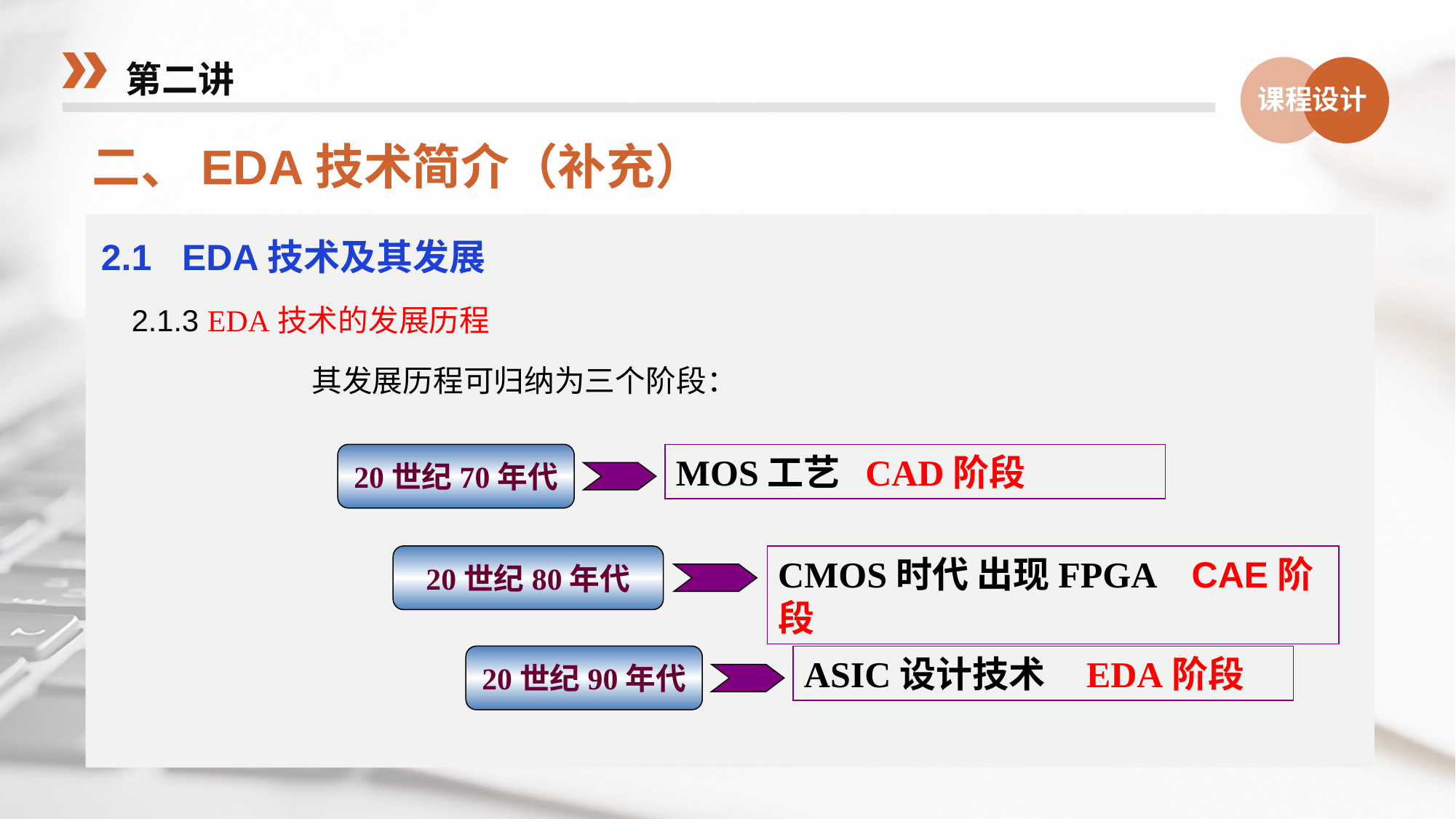

第二讲

课程设计

二、EDA技术简介（补充）

2.1   EDA技术及其发展
   2.1.3 EDA技术的发展历程

其发展历程可归纳为三个阶段：
20世纪70年代
MOS工艺  CAD阶段

20世纪80年代
CMOS时代 出现FPGA    CAE阶段

20世纪90年代
ASIC设计技术    EDA阶段